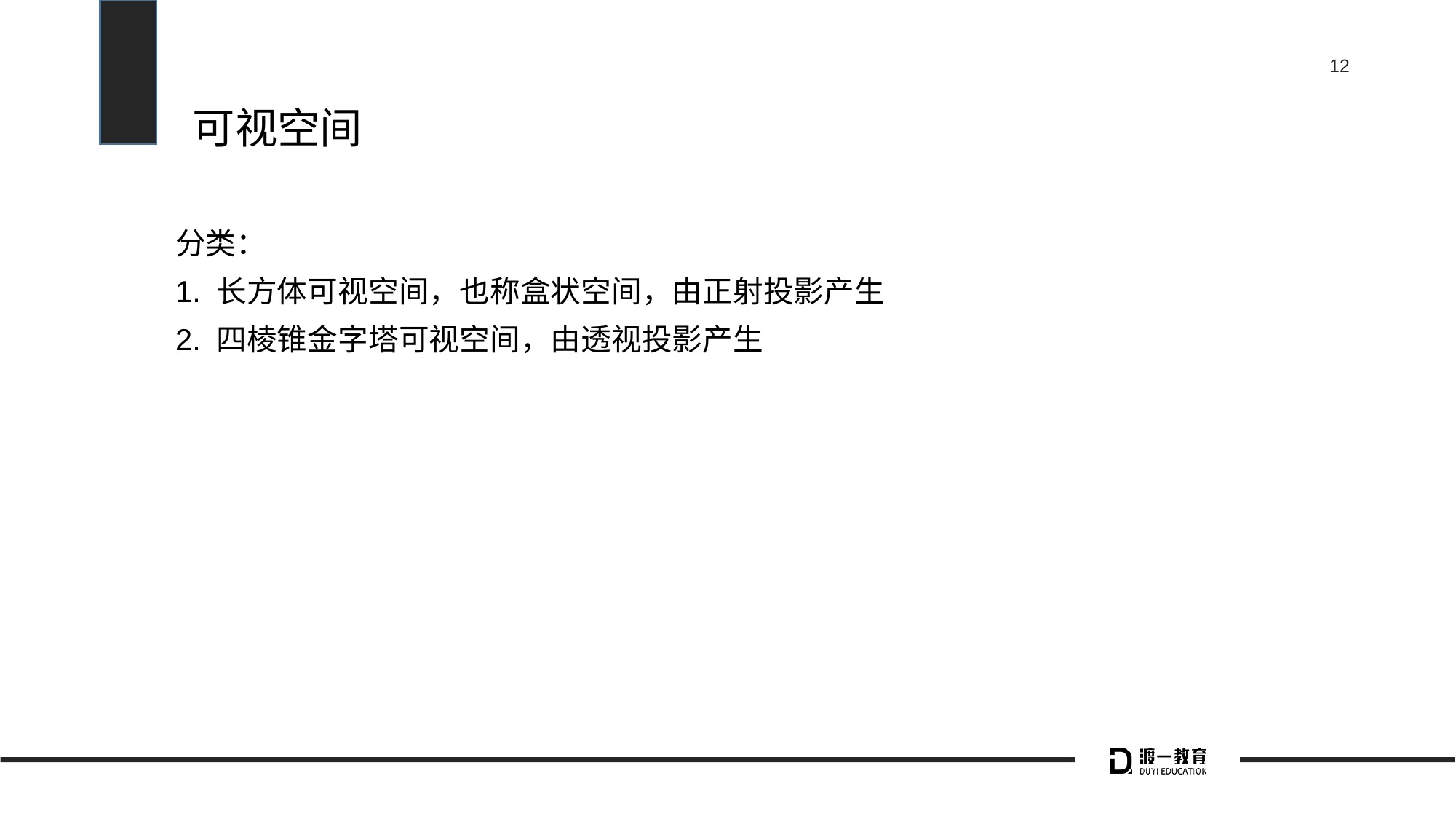

# 可视空间
分类：
1. 长方体可视空间，也称盒状空间，由正射投影产生
2. 四棱锥金字塔可视空间，由透视投影产生